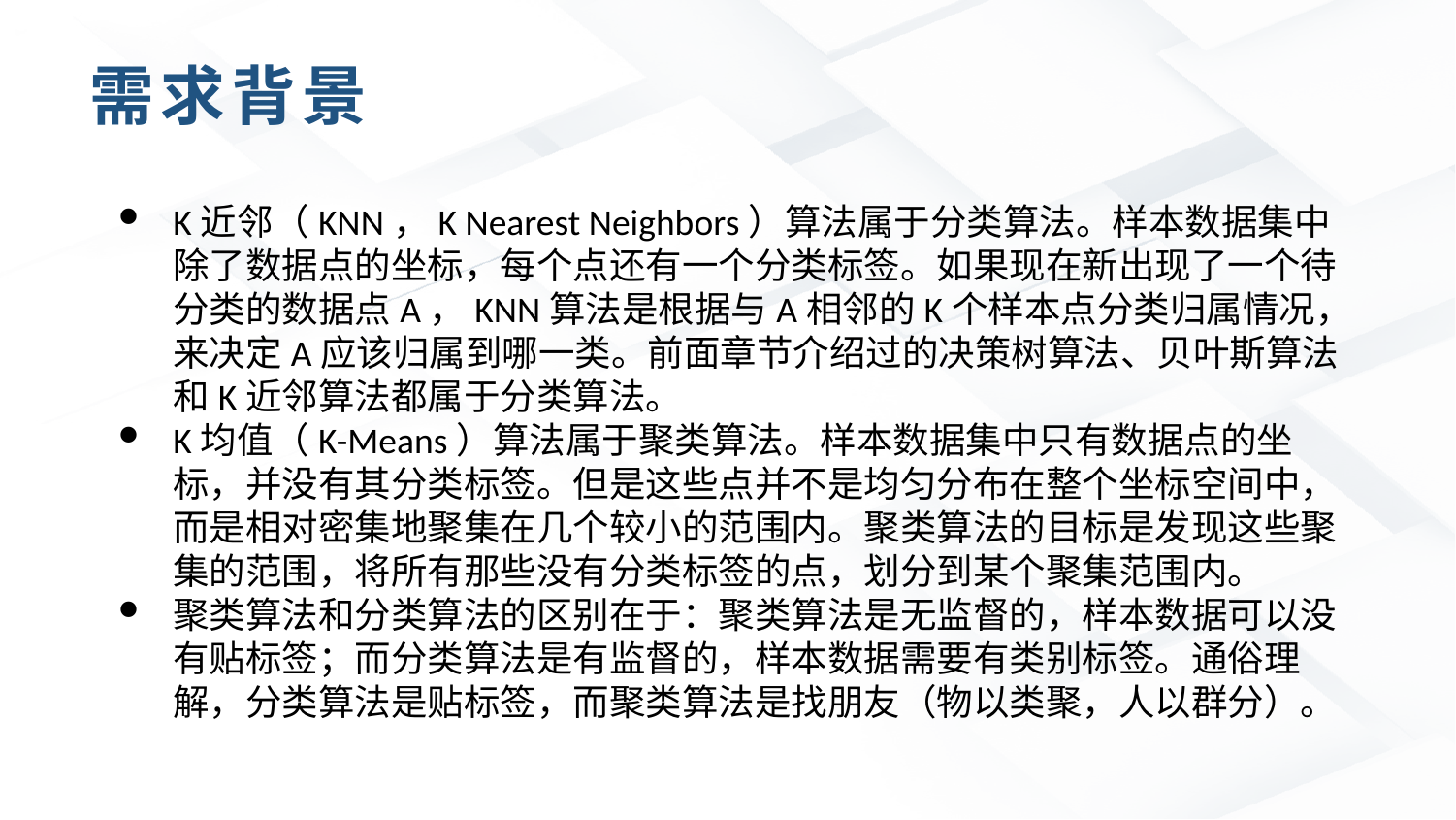

需求背景
K近邻（KNN，K Nearest Neighbors）算法属于分类算法。样本数据集中除了数据点的坐标，每个点还有一个分类标签。如果现在新出现了一个待分类的数据点A，KNN算法是根据与A相邻的K个样本点分类归属情况，来决定A应该归属到哪一类。前面章节介绍过的决策树算法、贝叶斯算法和K近邻算法都属于分类算法。
K均值（K-Means）算法属于聚类算法。样本数据集中只有数据点的坐标，并没有其分类标签。但是这些点并不是均匀分布在整个坐标空间中，而是相对密集地聚集在几个较小的范围内。聚类算法的目标是发现这些聚集的范围，将所有那些没有分类标签的点，划分到某个聚集范围内。
聚类算法和分类算法的区别在于：聚类算法是无监督的，样本数据可以没有贴标签；而分类算法是有监督的，样本数据需要有类别标签。通俗理解，分类算法是贴标签，而聚类算法是找朋友（物以类聚，人以群分）。